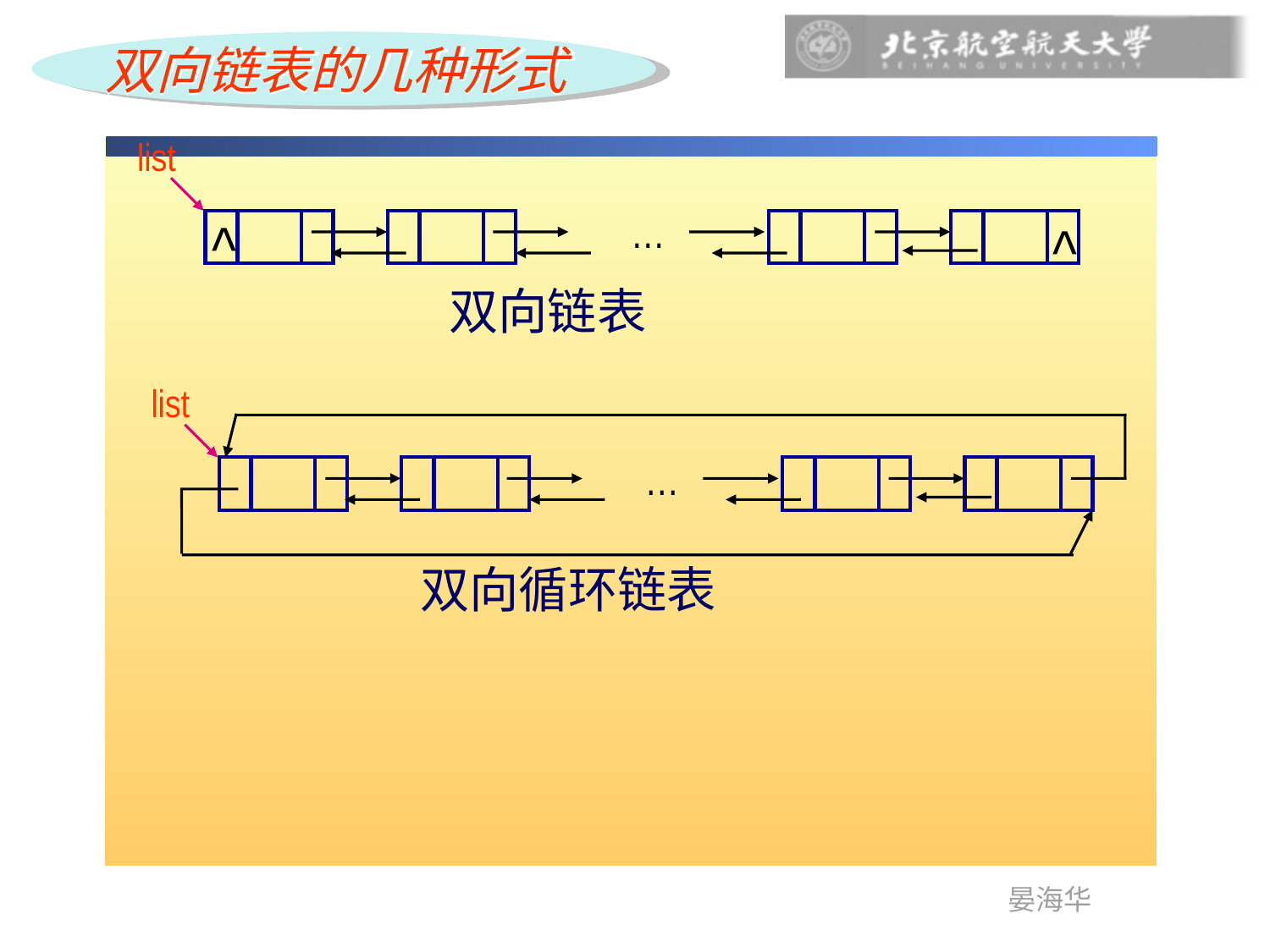

双向链表的几种形式
list

…
^
^

双向链表
list

…

双向循环链表